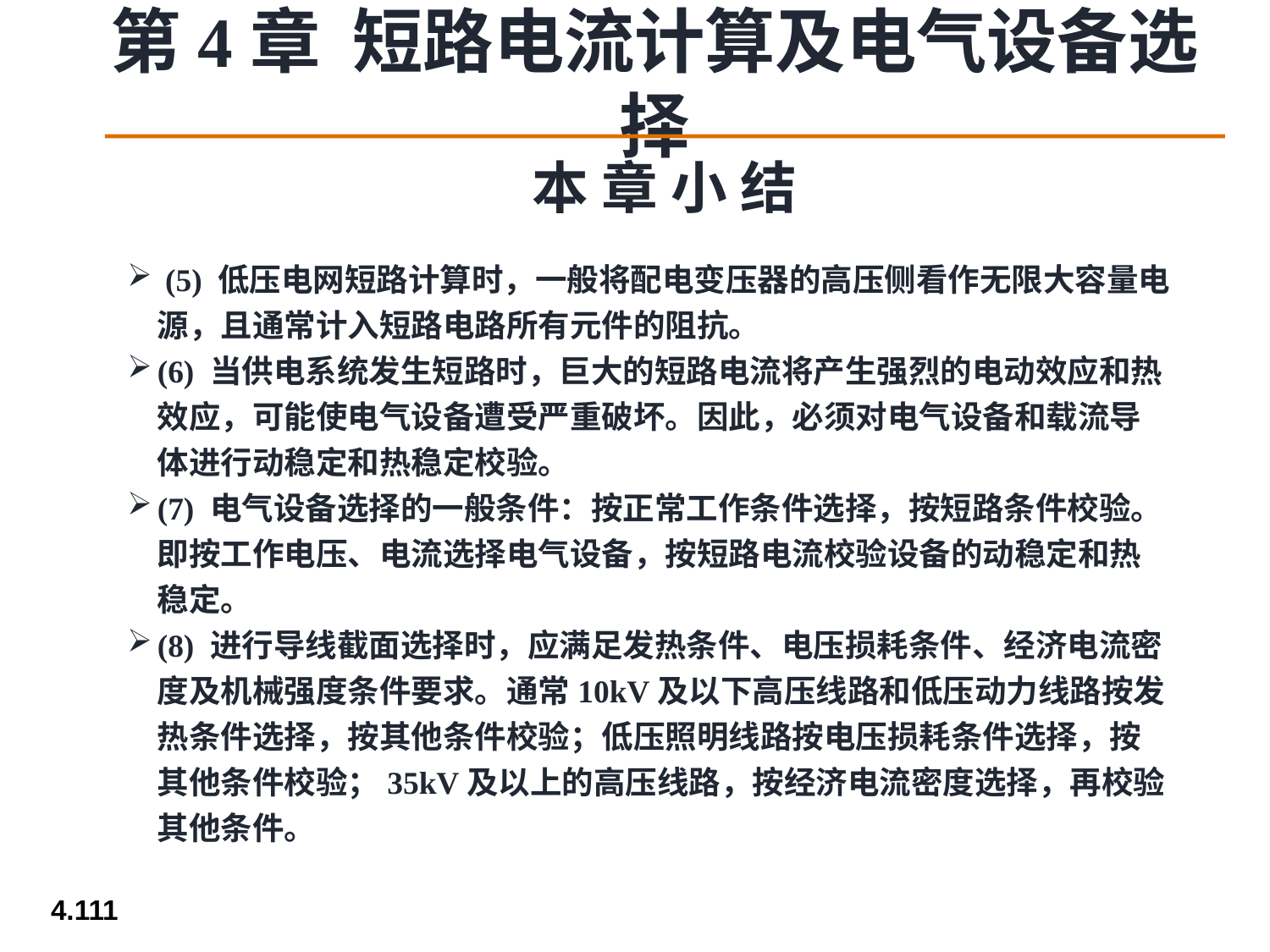

本 章 小 结
 (5) 低压电网短路计算时，一般将配电变压器的高压侧看作无限大容量电源，且通常计入短路电路所有元件的阻抗。
(6) 当供电系统发生短路时，巨大的短路电流将产生强烈的电动效应和热效应，可能使电气设备遭受严重破坏。因此，必须对电气设备和载流导体进行动稳定和热稳定校验。
(7) 电气设备选择的一般条件：按正常工作条件选择，按短路条件校验。即按工作电压、电流选择电气设备，按短路电流校验设备的动稳定和热稳定。
(8) 进行导线截面选择时，应满足发热条件、电压损耗条件、经济电流密度及机械强度条件要求。通常10kV及以下高压线路和低压动力线路按发热条件选择，按其他条件校验；低压照明线路按电压损耗条件选择，按其他条件校验；35kV及以上的高压线路，按经济电流密度选择，再校验其他条件。